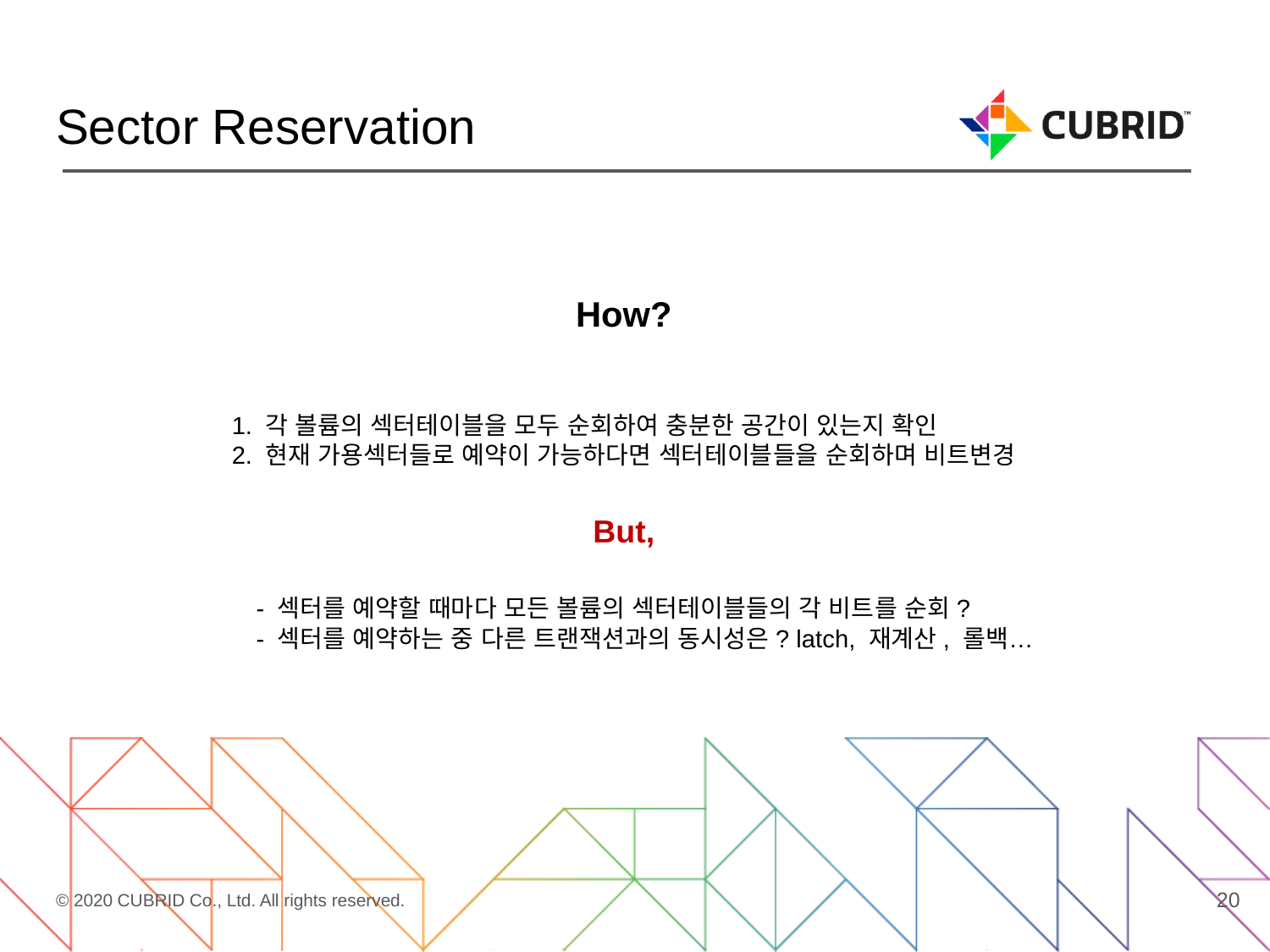

# Sector Reservation
How?
1. 각 볼륨의 섹터테이블을 모두 순회하여 충분한 공간이 있는지 확인
2. 현재 가용섹터들로 예약이 가능하다면 섹터테이블들을 순회하며 비트변경
But,
- 섹터를 예약할 때마다 모든 볼륨의 섹터테이블들의 각 비트를 순회?
- 섹터를 예약하는 중 다른 트랜잭션과의 동시성은? latch, 재계산, 롤백…
20
© 2020 CUBRID Co., Ltd. All rights reserved.